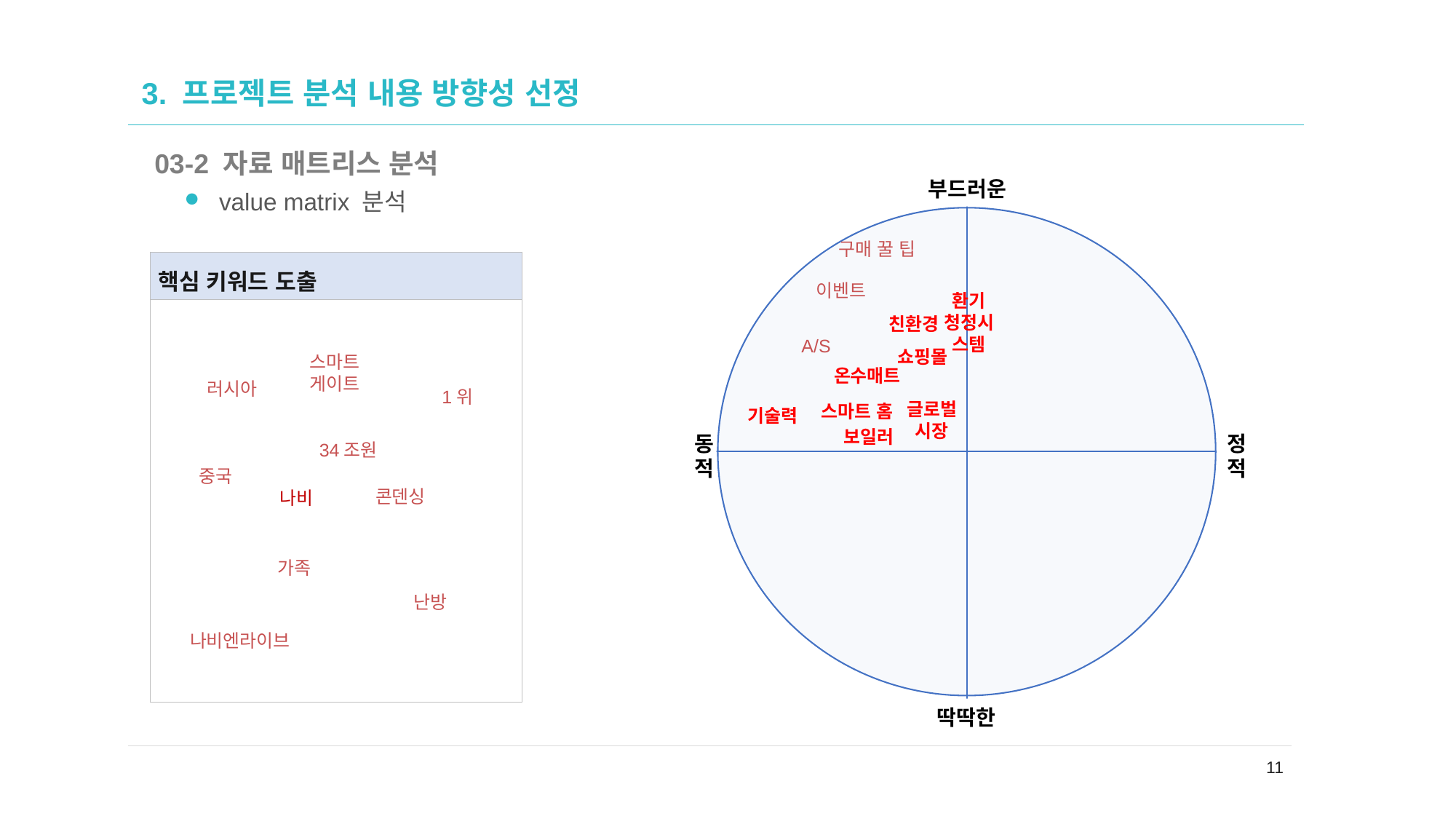

02
# 3. 프로젝트 분석 내용 방향성 선정
03-2 자료 매트리스 분석
value matrix 분석
구매 꿀 팁
| 핵심 키워드 도출 |
| --- |
|  |
이벤트
환기
청정시스템
친환경
A/S
쇼핑몰
스마트게이트
온수매트
러시아
1위
글로벌시장
스마트 홈
기술력
보일러
34조원
중국
콘덴싱
나비
가족
난방
나비엔라이브
11